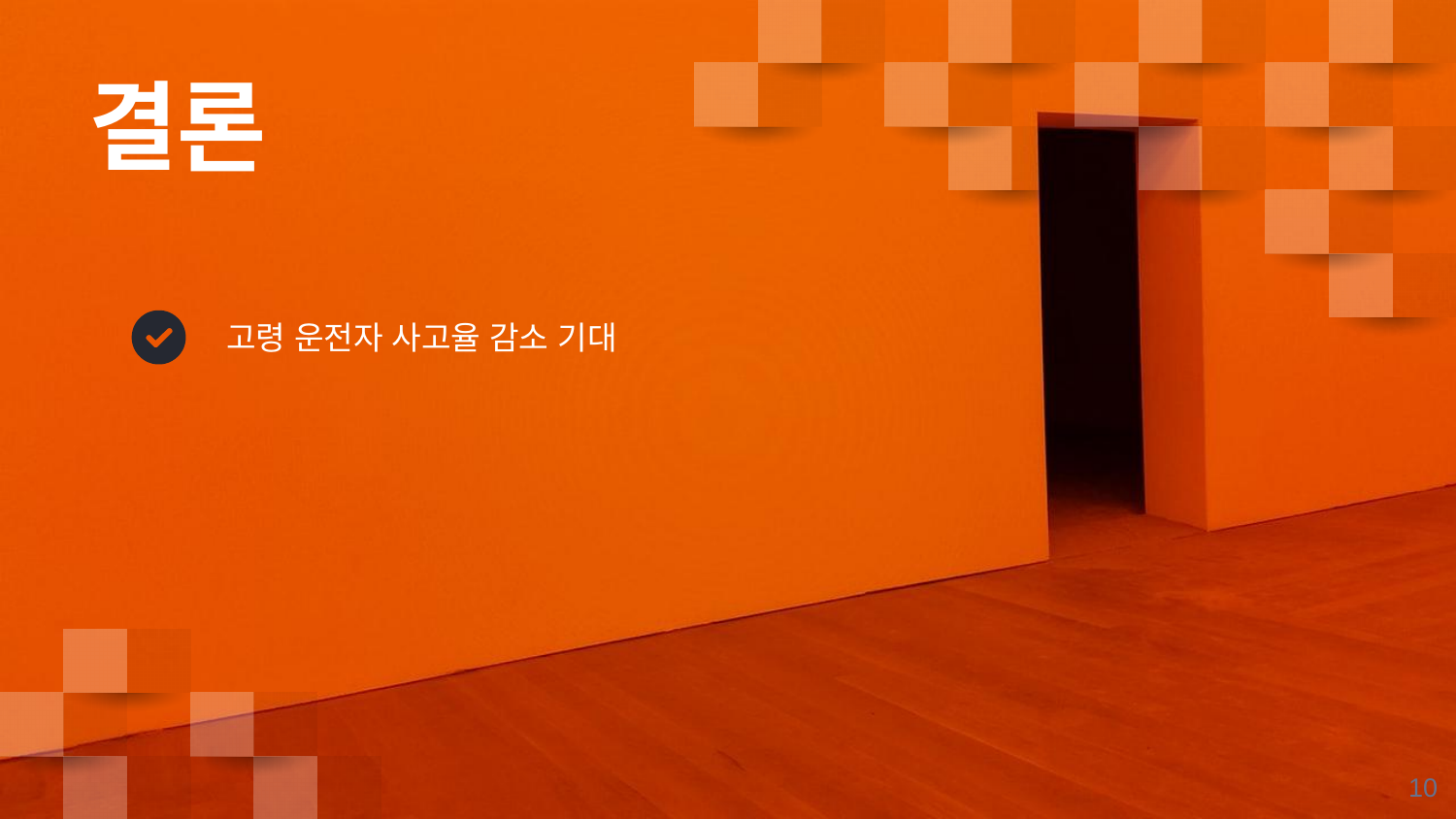

# 결론

고령 운전자 사고율 감소 기대
10